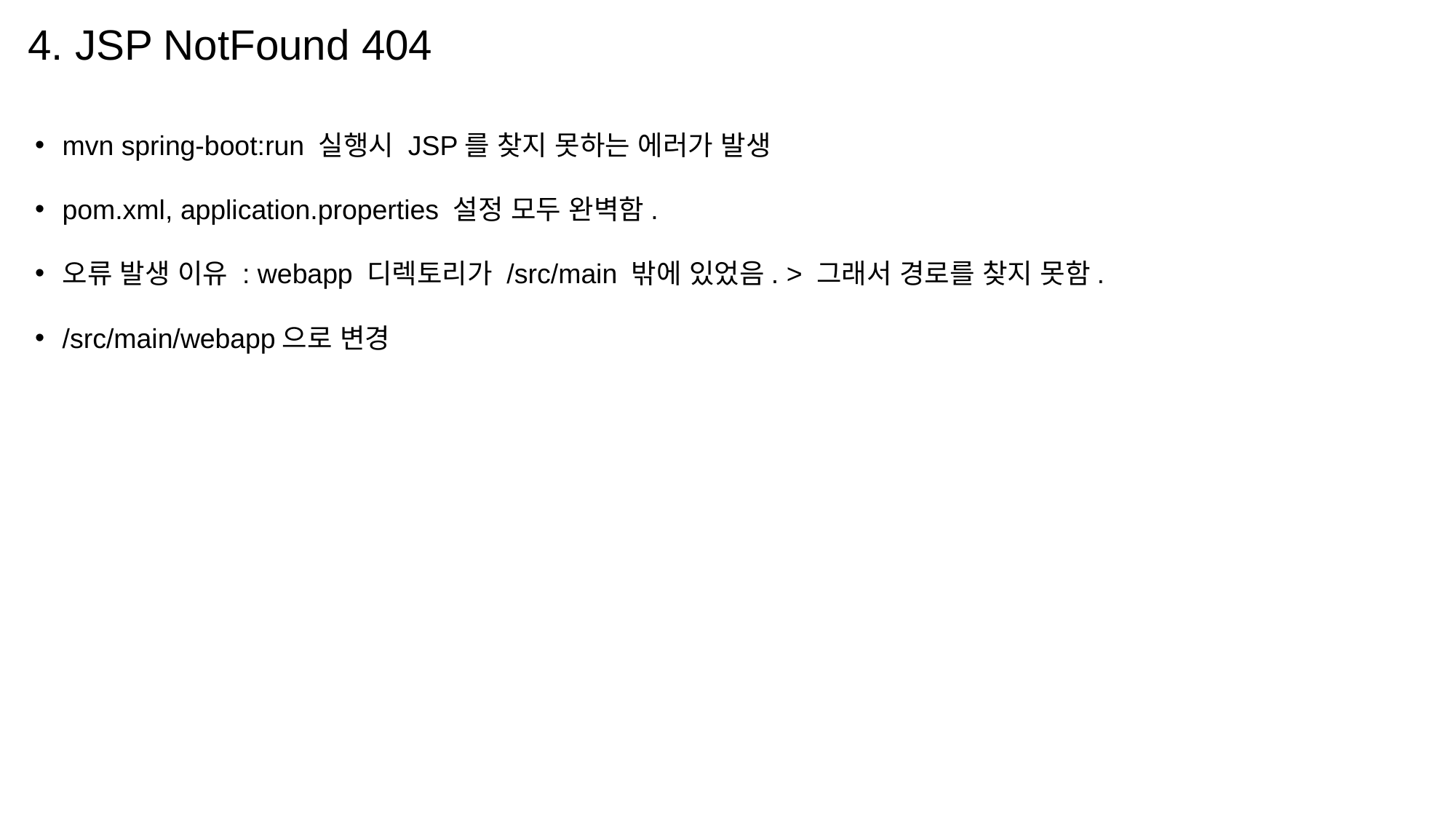

# 4. JSP NotFound 404
mvn spring-boot:run 실행시 JSP를 찾지 못하는 에러가 발생
pom.xml, application.properties 설정 모두 완벽함.
오류 발생 이유 : webapp 디렉토리가 /src/main 밖에 있었음. > 그래서 경로를 찾지 못함.
/src/main/webapp으로 변경